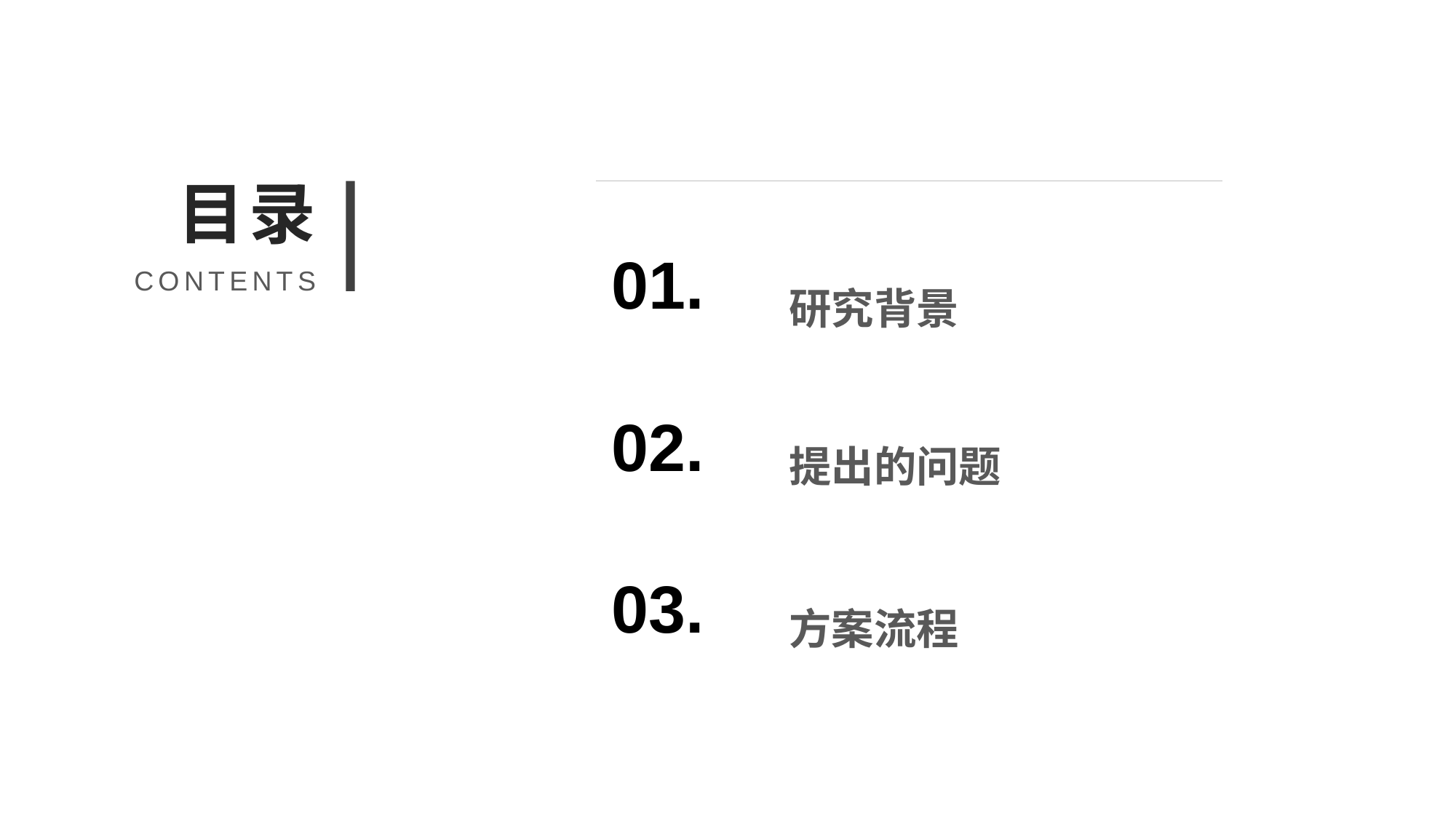

目录

01.
研究背景
CONTENTS
02.
提出的问题
03.
方案流程